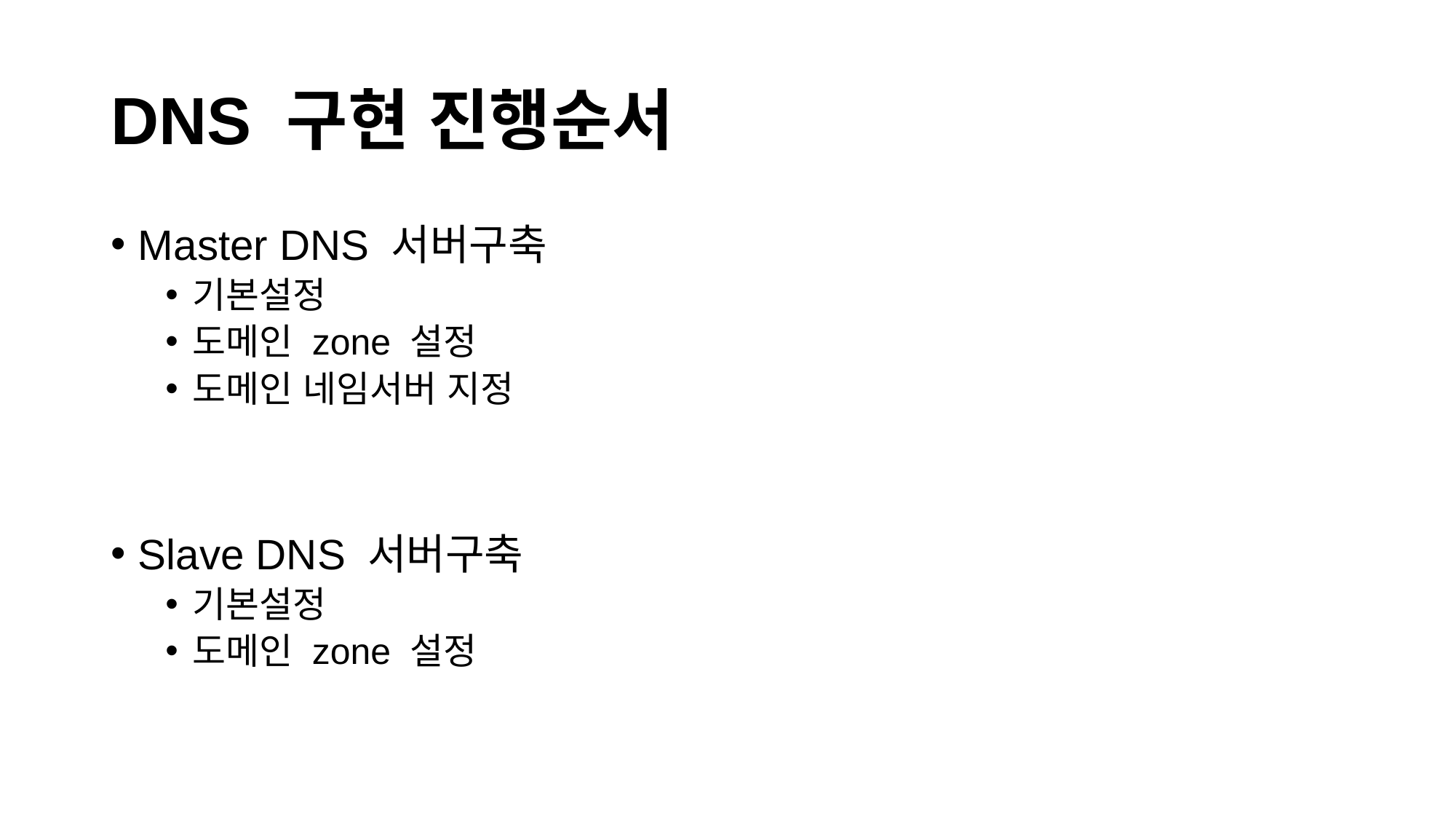

# DNS 구현 진행순서
Master DNS 서버구축
기본설정
도메인 zone 설정
도메인 네임서버 지정

Slave DNS 서버구축
기본설정
도메인 zone 설정